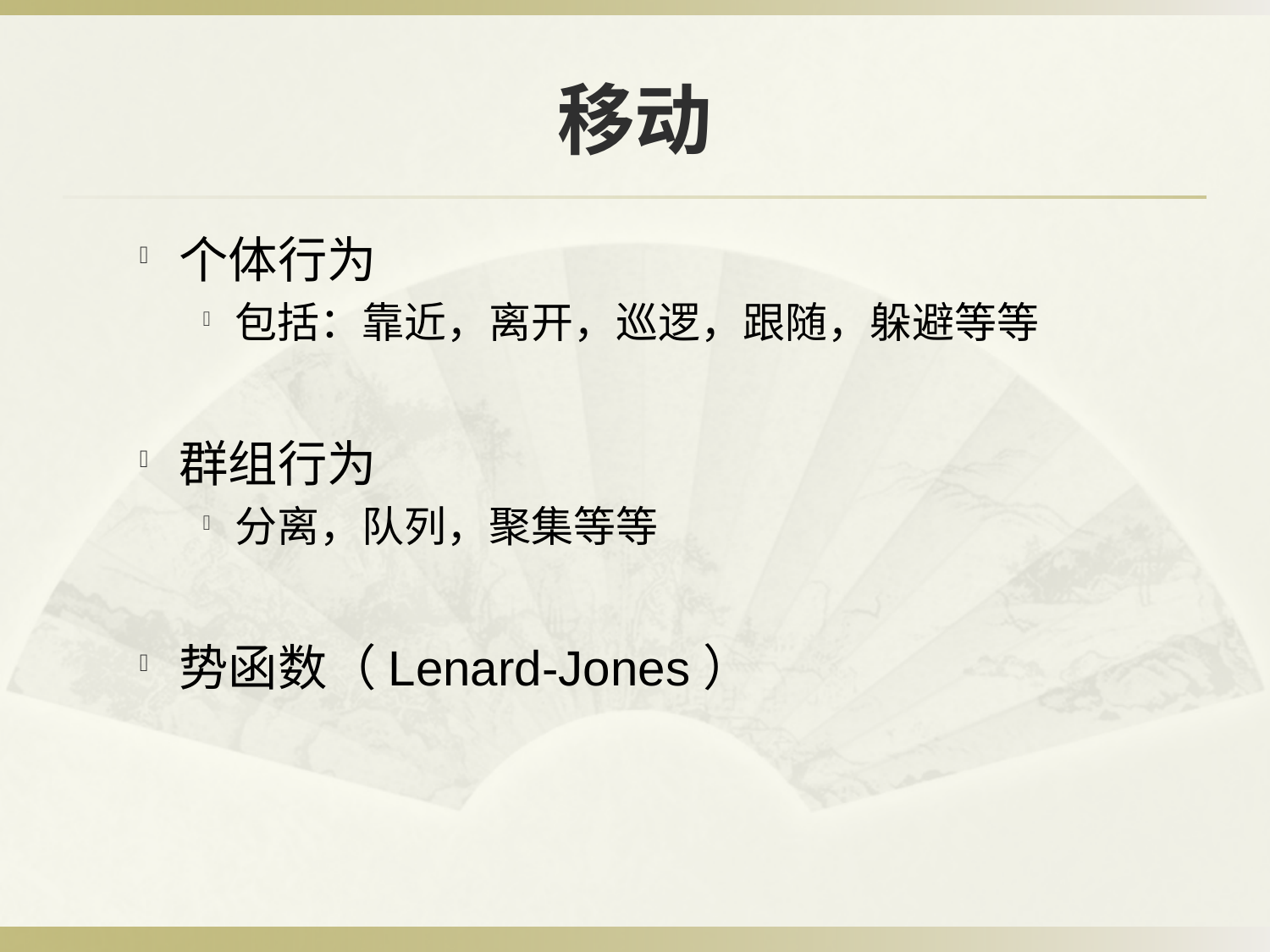

# 移动
个体行为
包括：靠近，离开，巡逻，跟随，躲避等等

群组行为
分离，队列，聚集等等

势函数（Lenard-Jones）